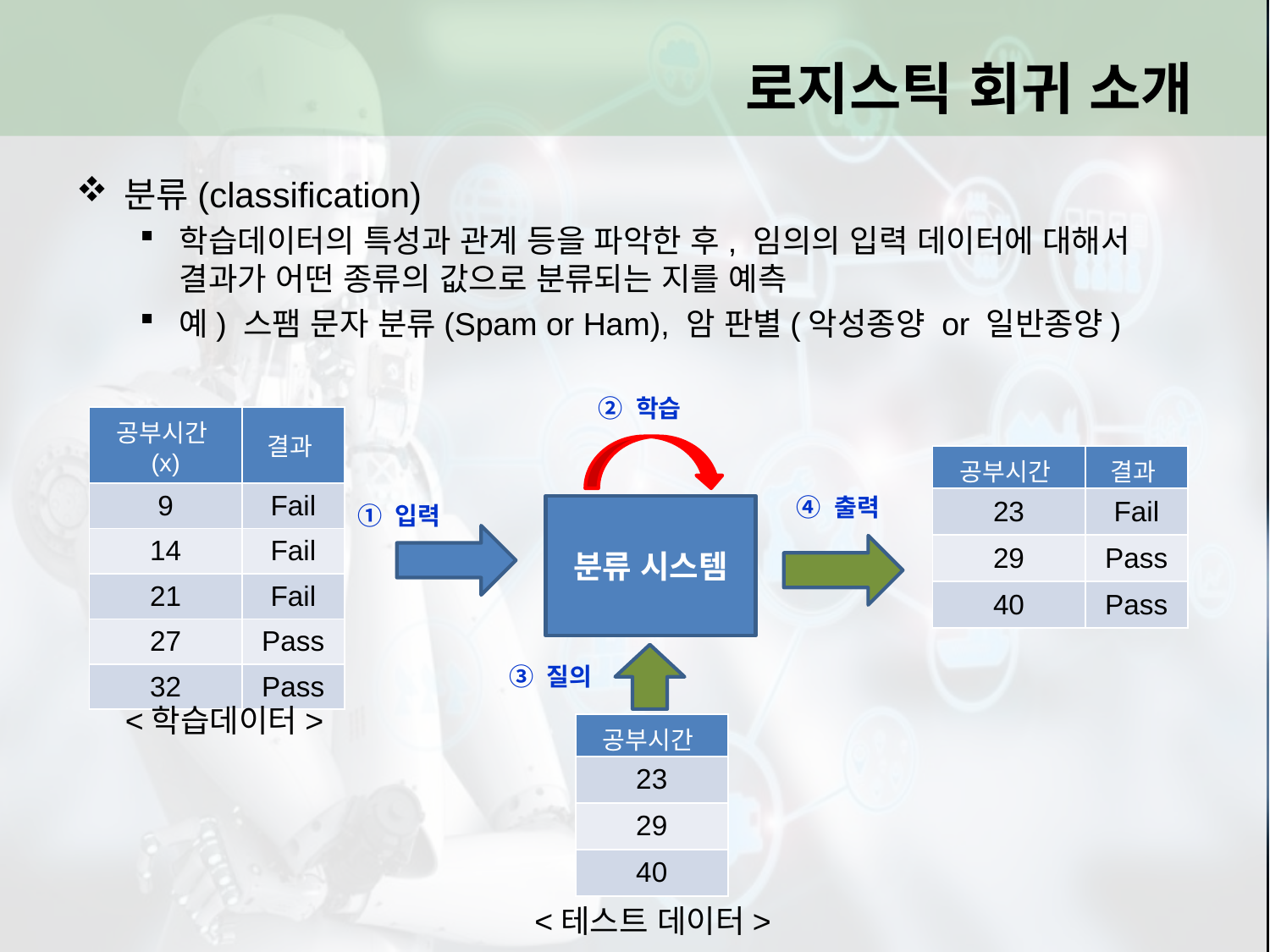

# 로지스틱 회귀 소개
분류(classification)
학습데이터의 특성과 관계 등을 파악한 후, 임의의 입력 데이터에 대해서 결과가 어떤 종류의 값으로 분류되는 지를 예측
예) 스팸 문자 분류(Spam or Ham), 암 판별(악성종양 or 일반종양)
② 학습
| 공부시간(x) | 결과 |
| --- | --- |
| 9 | Fail |
| 14 | Fail |
| 21 | Fail |
| 27 | Pass |
| 32 | Pass |

| 공부시간(x) | 결과 |
| --- | --- |
| 23 | Fail |
| 29 | Pass |
| 40 | Pass |
④ 출력
① 입력
분류 시스템

③ 질의
<학습데이터>
| 공부시간(x) |
| --- |
| 23 |
| 29 |
| 40 |
<테스트 데이터>